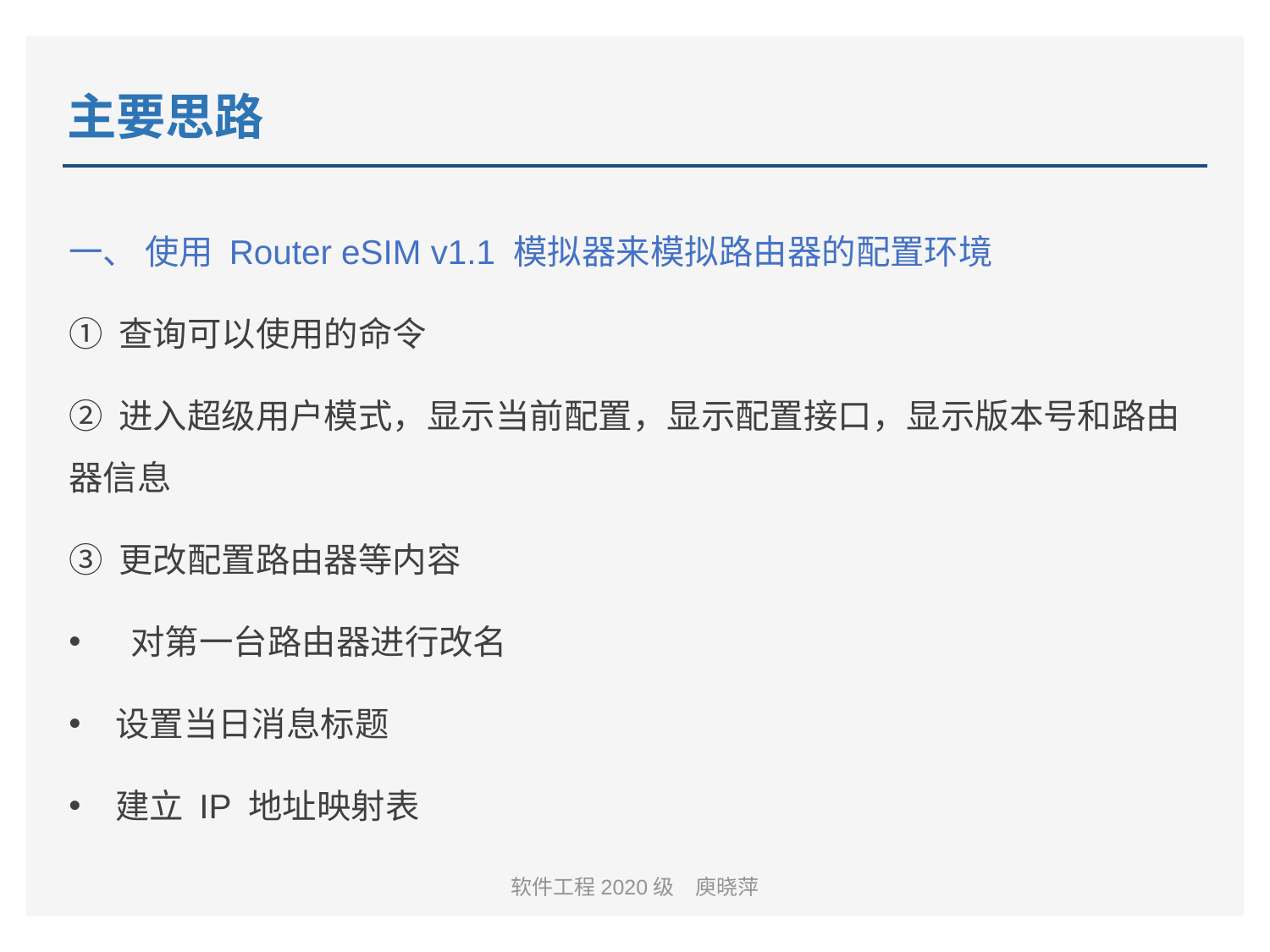

# 主要思路
一、 使用 Router eSIM v1.1 模拟器来模拟路由器的配置环境
① 查询可以使用的命令
② 进入超级用户模式，显示当前配置，显示配置接口，显示版本号和路由器信息
③ 更改配置路由器等内容
 对第一台路由器进行改名
设置当日消息标题
建立 IP 地址映射表

软件工程2020级　庾晓萍
2